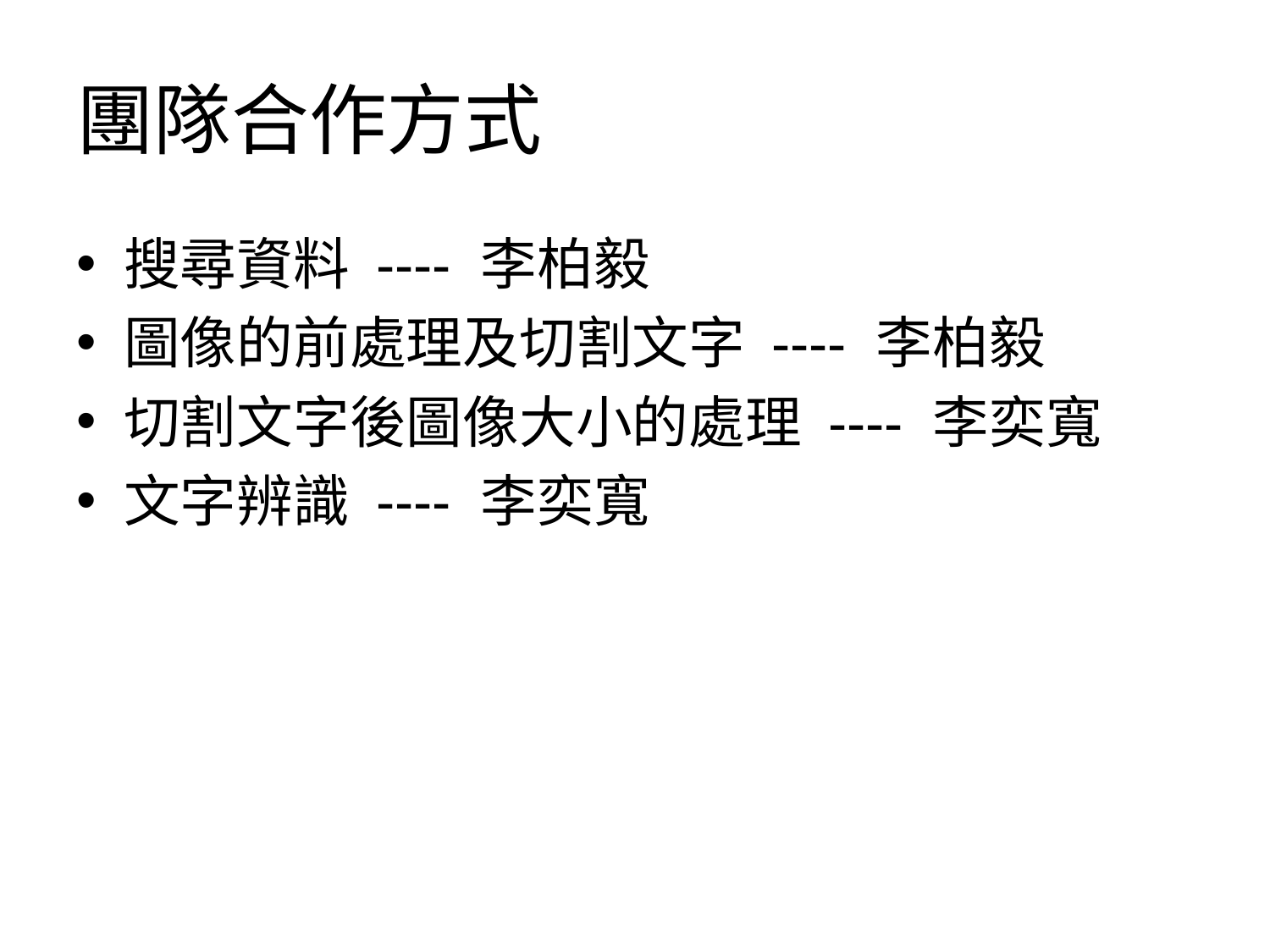

# 團隊合作方式
搜尋資料 ---- 李柏毅
圖像的前處理及切割文字 ---- 李柏毅
切割文字後圖像大小的處理 ---- 李奕寬
文字辨識 ---- 李奕寬